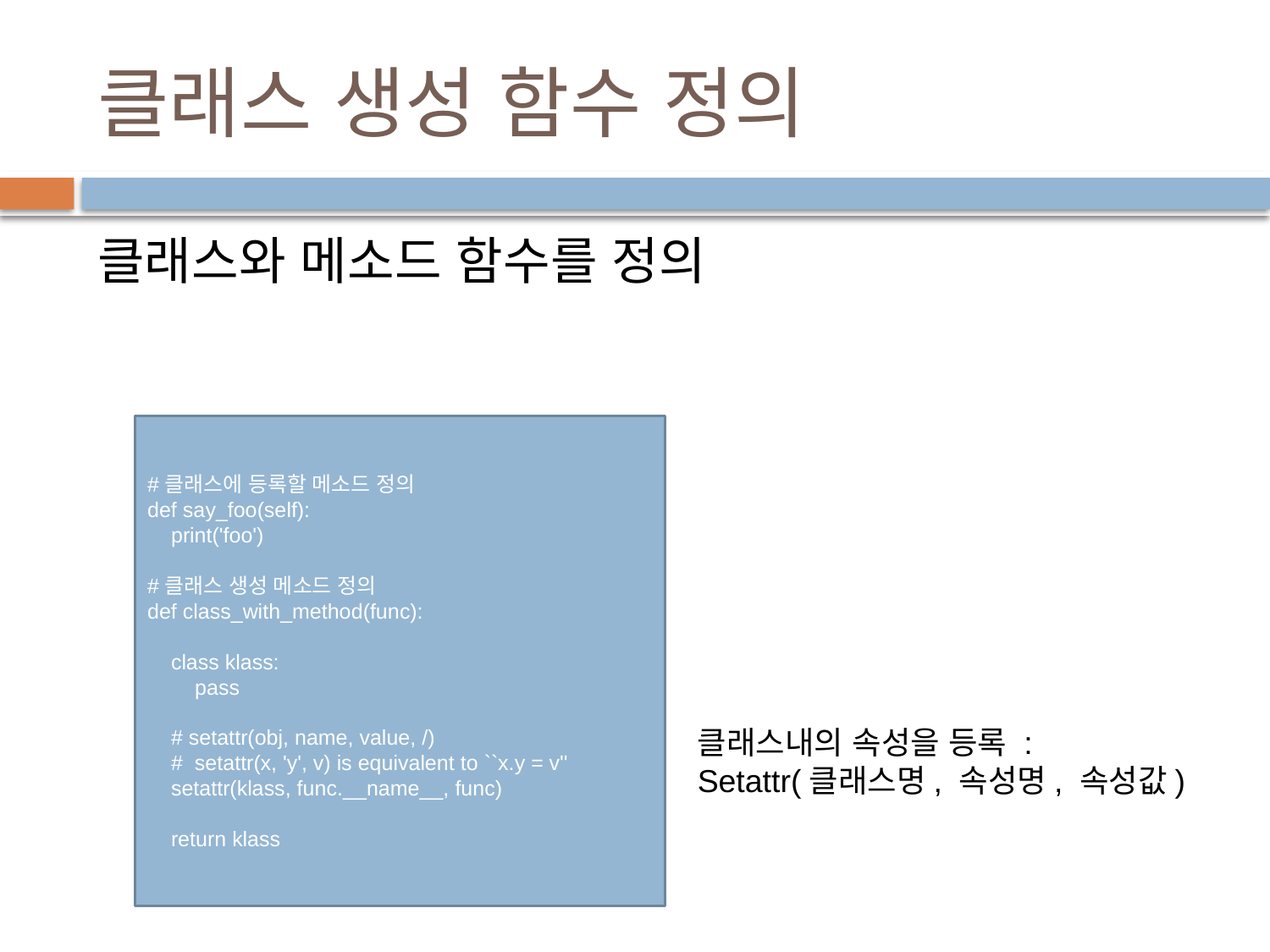

# 클래스 생성 함수 정의
클래스와 메소드 함수를 정의
#클래스에 등록할 메소드 정의
def say_foo(self):
    print('foo')

#클래스 생성 메소드 정의
def class_with_method(func):

    class klass:
        pass

    # setattr(obj, name, value, /)
    #  setattr(x, 'y', v) is equivalent to ``x.y = v''
    setattr(klass, func.__name__, func)

    return klass
클래스내의 속성을 등록 :
Setattr(클래스명, 속성명, 속성값)